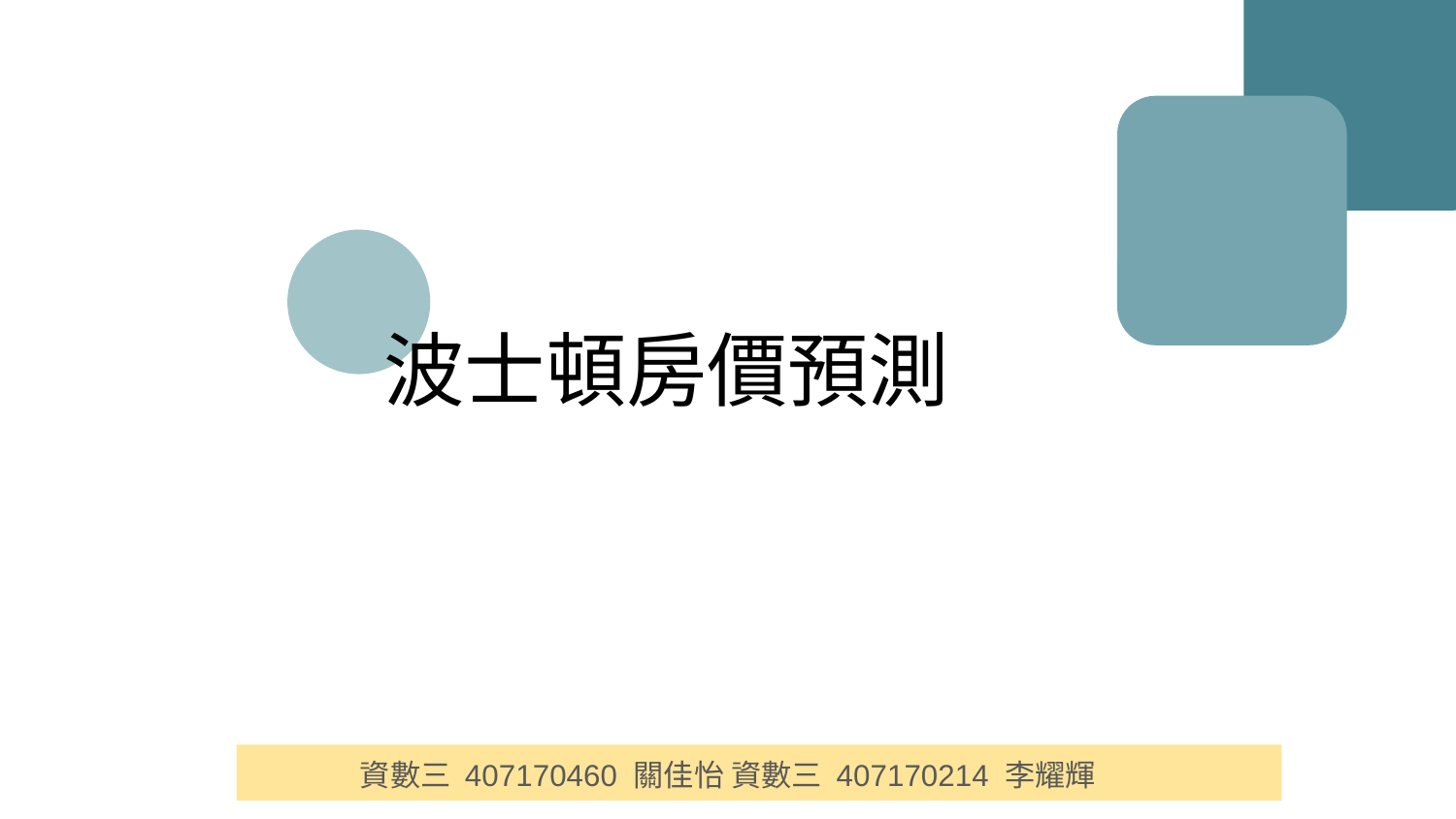

# 波士頓房價預測
資數三 407170460 關佳怡 資數三 407170214 李耀輝